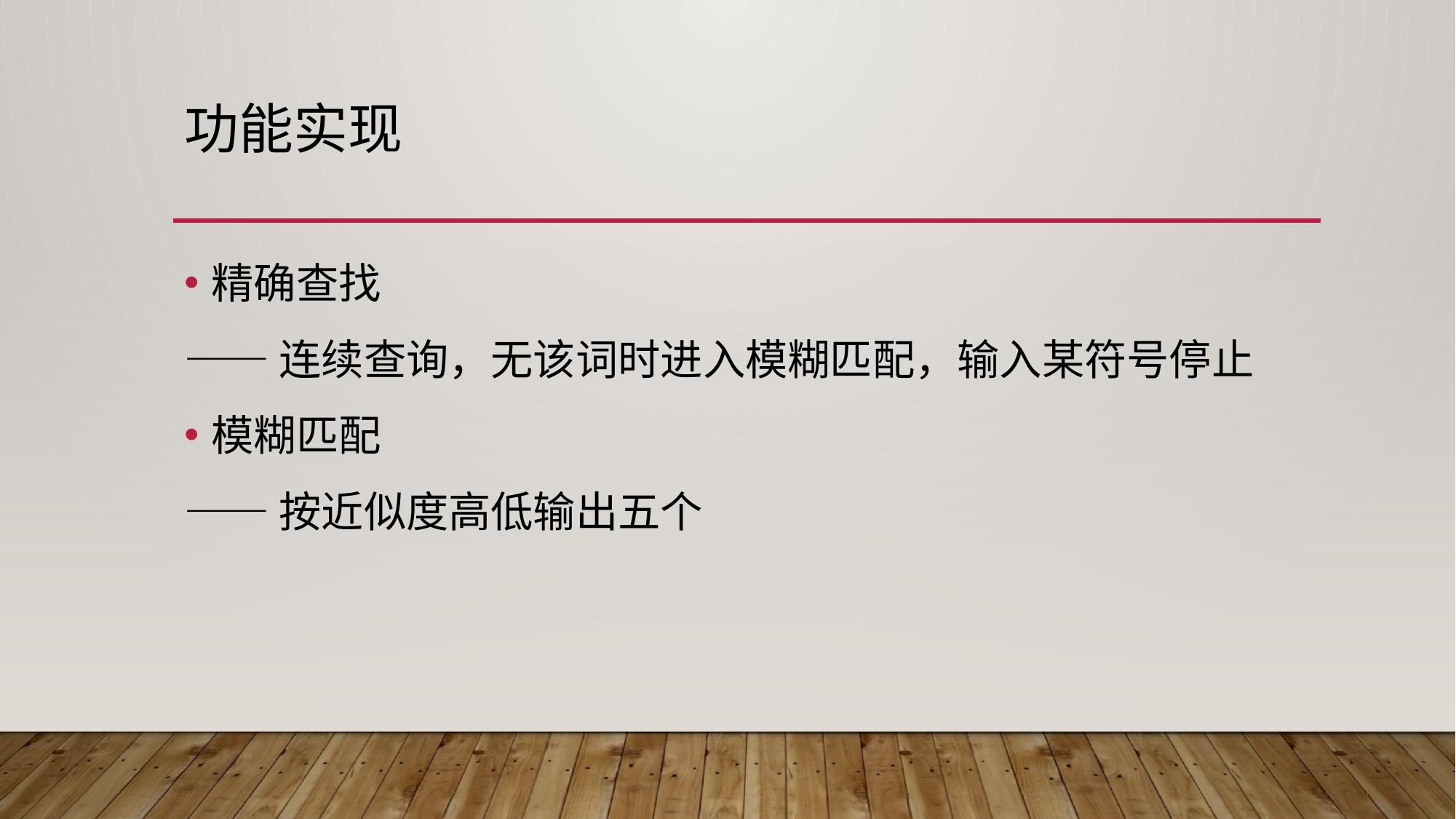

# 功能实现
精确查找
——连续查询，无该词时进入模糊匹配，输入某符号停止
模糊匹配
——按近似度高低输出五个